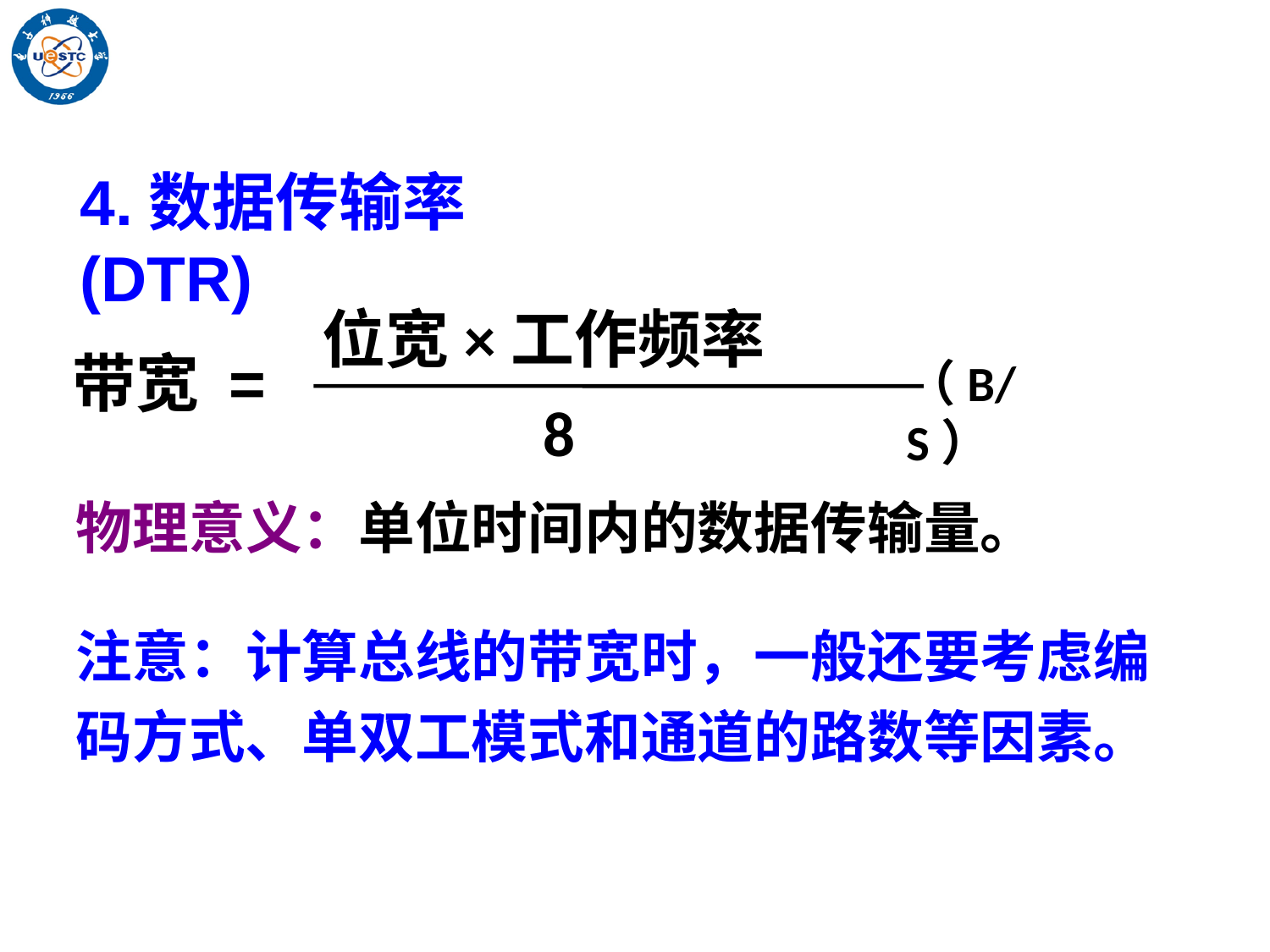

4.数据传输率(DTR)

                     位宽×工作频率
                                        8
带宽 =
（B/S）

物理意义：单位时间内的数据传输量。
注意：计算总线的带宽时，一般还要考虑编码方式、单双工模式和通道的路数等因素。